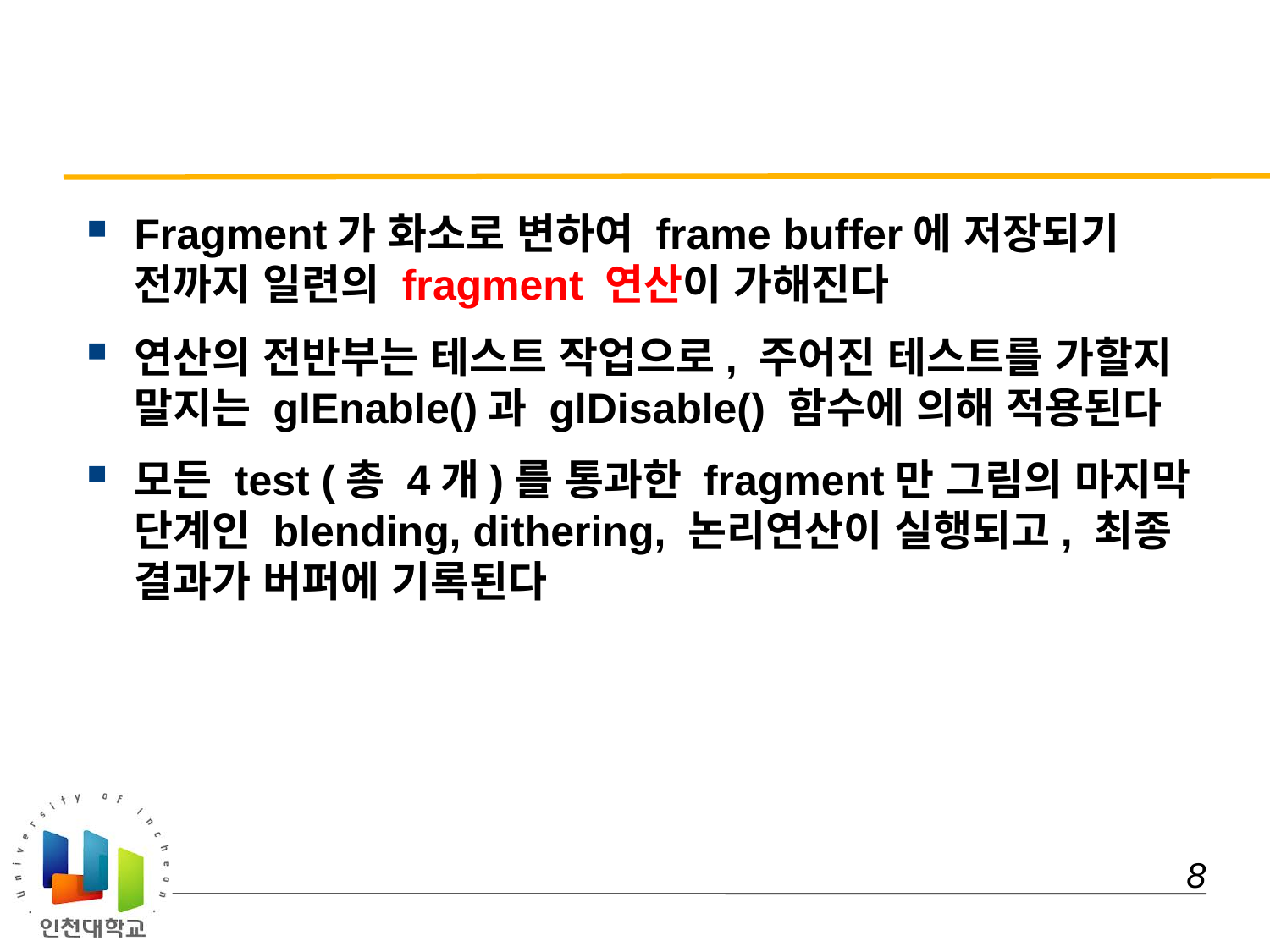

#
Fragment가 화소로 변하여 frame buffer에 저장되기 전까지 일련의 fragment 연산이 가해진다
연산의 전반부는 테스트 작업으로, 주어진 테스트를 가할지 말지는 glEnable()과 glDisable() 함수에 의해 적용된다
모든 test (총 4개)를 통과한 fragment만 그림의 마지막 단계인 blending, dithering, 논리연산이 실행되고, 최종 결과가 버퍼에 기록된다

 8